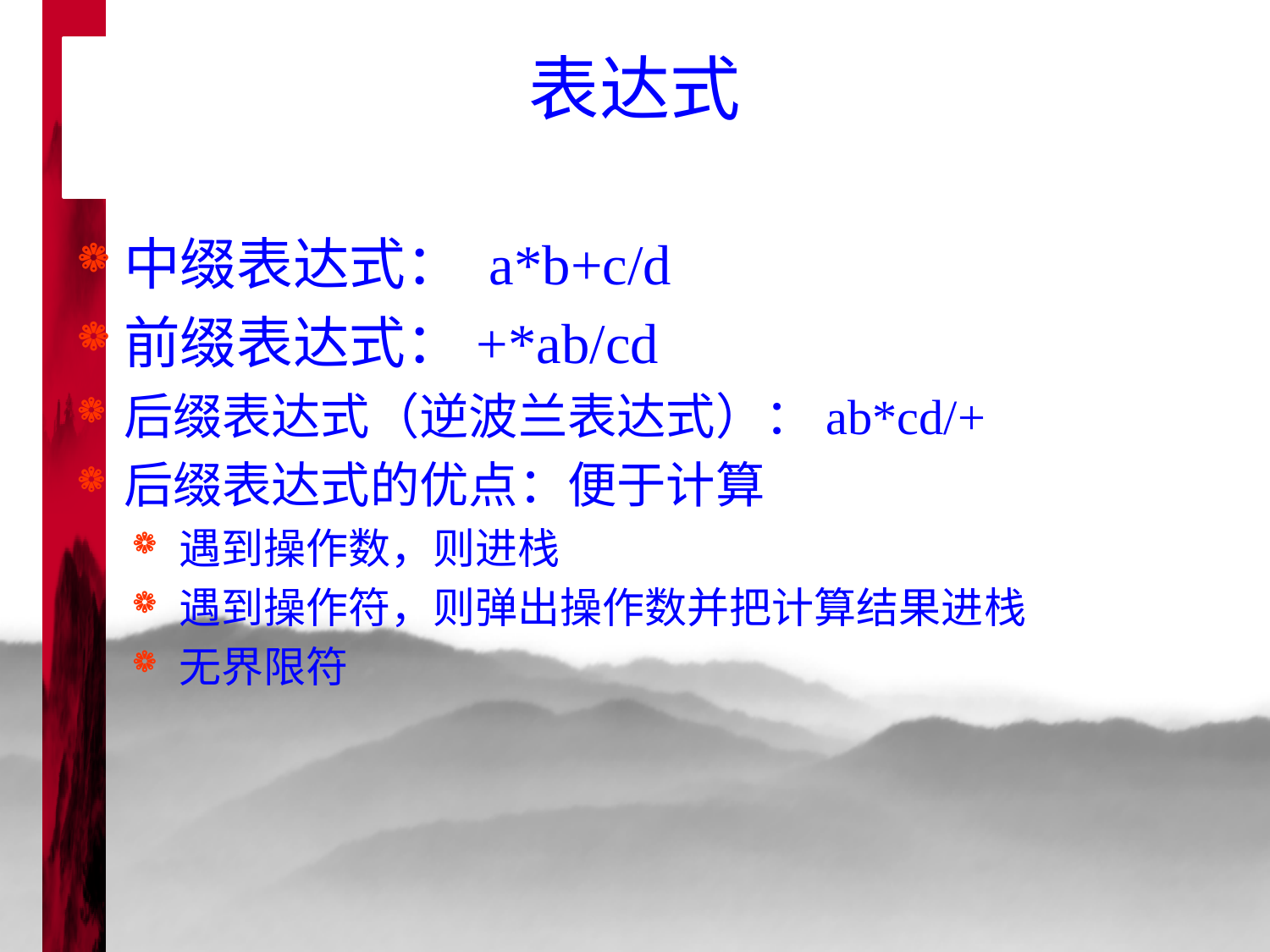

# 表达式
中缀表达式： a*b+c/d
前缀表达式：+*ab/cd
后缀表达式（逆波兰表达式）：ab*cd/+
后缀表达式的优点：便于计算
遇到操作数，则进栈
遇到操作符，则弹出操作数并把计算结果进栈
无界限符